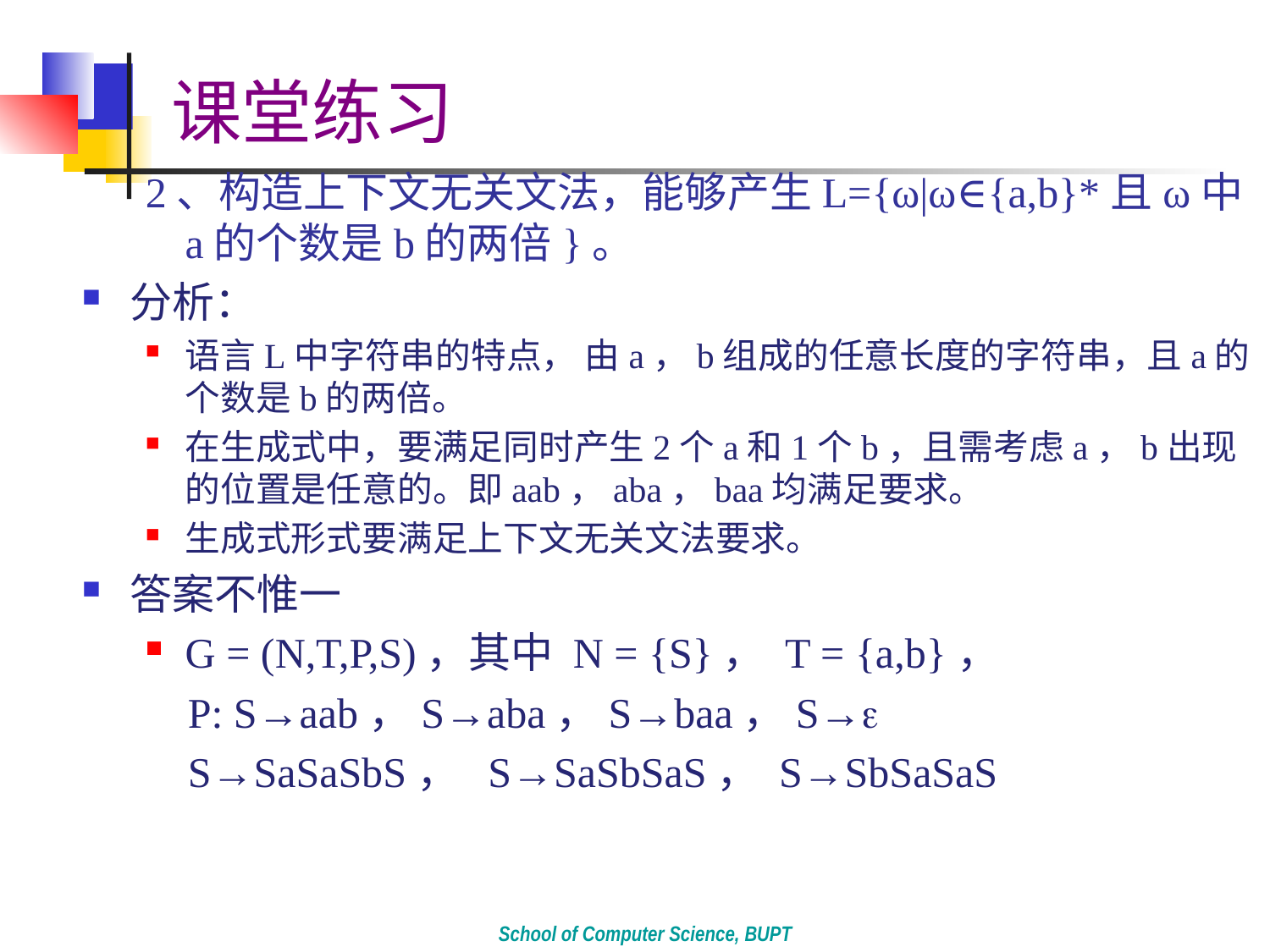

# 课堂练习
2、构造上下文无关文法，能够产生L={ω|ω∈{a,b}*且ω中a的个数是b的两倍}。
分析：
语言L中字符串的特点， 由a，b组成的任意长度的字符串，且a的个数是b的两倍。
在生成式中，要满足同时产生2个a和1个b，且需考虑a，b出现的位置是任意的。即aab，aba，baa均满足要求。
生成式形式要满足上下文无关文法要求。
答案不惟一
G = (N,T,P,S)，其中 N = {S}， T = {a,b}，
          P: S→aab，S→aba，S→baa，S→ε
          S→SaSaSbS，  S→SaSbSaS， S→SbSaSaS

School of Computer Science, BUPT
51